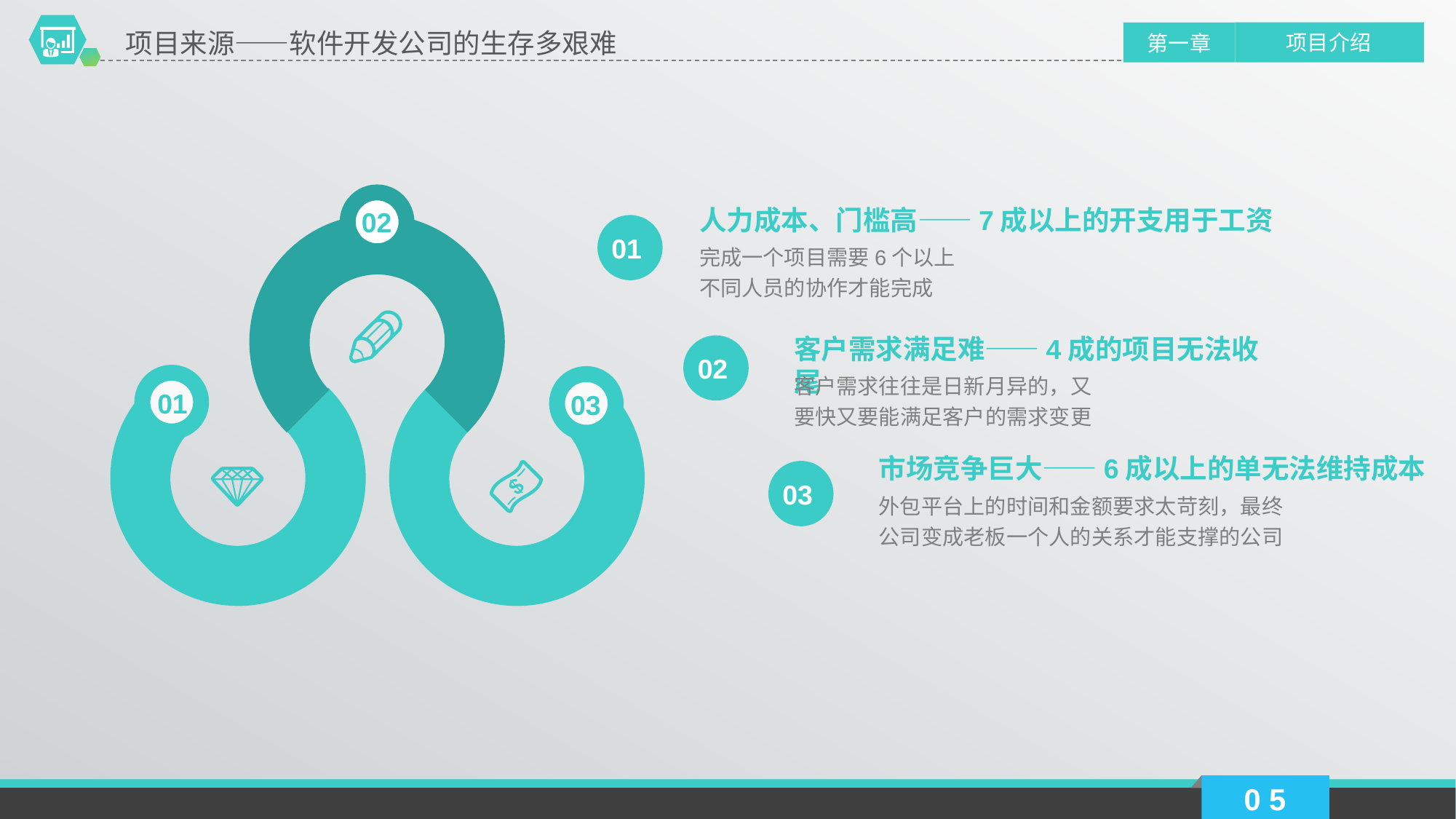

项目来源——软件开发公司的生存多艰难

项目介绍
第一章

02
人力成本、门槛高——7成以上的开支用于工资

01
完成一个项目需要6个以上
不同人员的协作才能完成

客户需求满足难——4成的项目无法收尾

02

客户需求往往是日新月异的，又要快又要能满足客户的需求变更

01

03
市场竞争巨大——6成以上的单无法维持成本

03
外包平台上的时间和金额要求太苛刻，最终公司变成老板一个人的关系才能支撑的公司

0 5

延时符